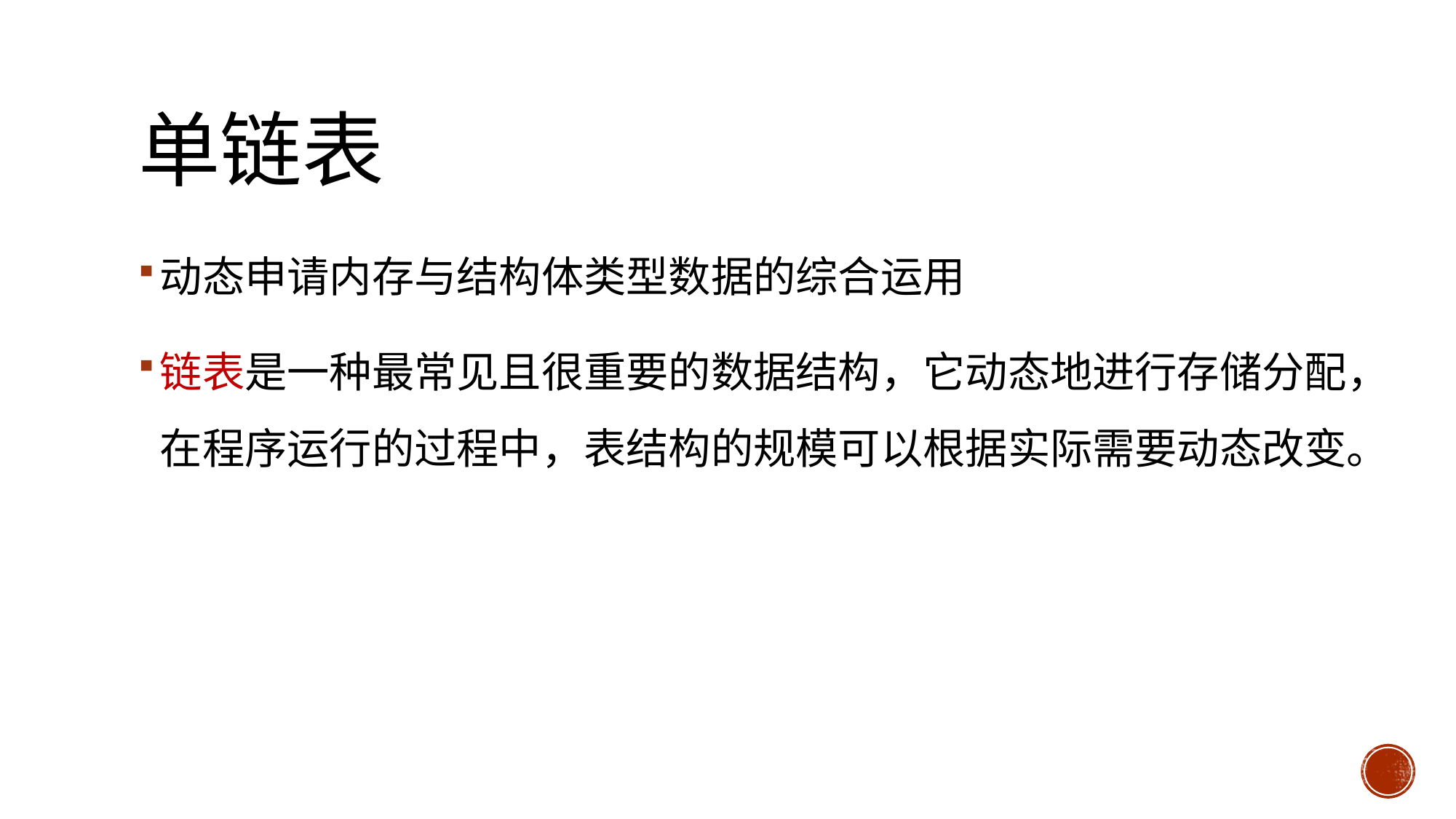

# 单链表
动态申请内存与结构体类型数据的综合运用
链表是一种最常见且很重要的数据结构，它动态地进行存储分配，在程序运行的过程中，表结构的规模可以根据实际需要动态改变。